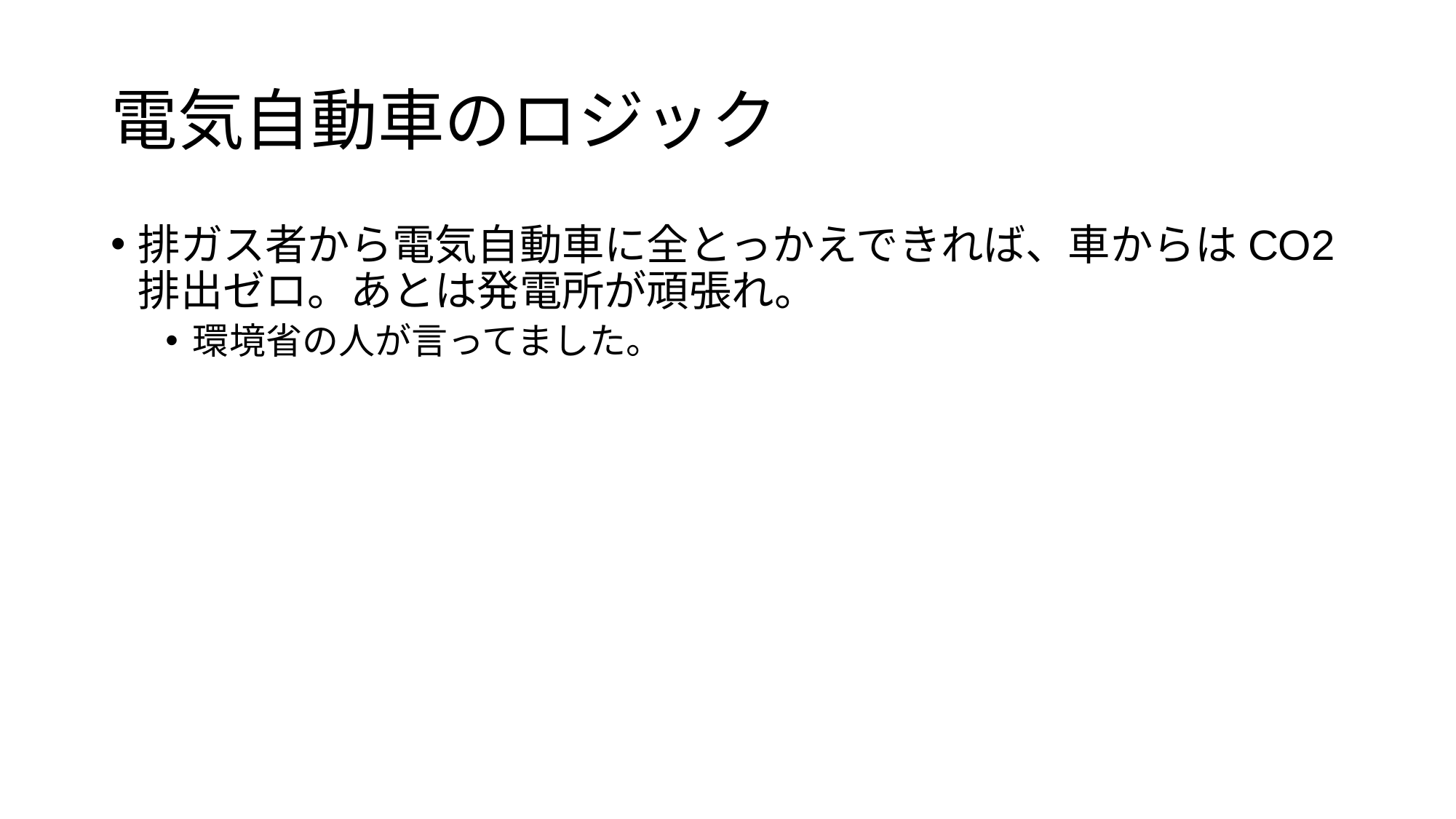

# 電気自動車のロジック
排ガス者から電気自動車に全とっかえできれば、車からはCO2排出ゼロ。あとは発電所が頑張れ。
環境省の人が言ってました。